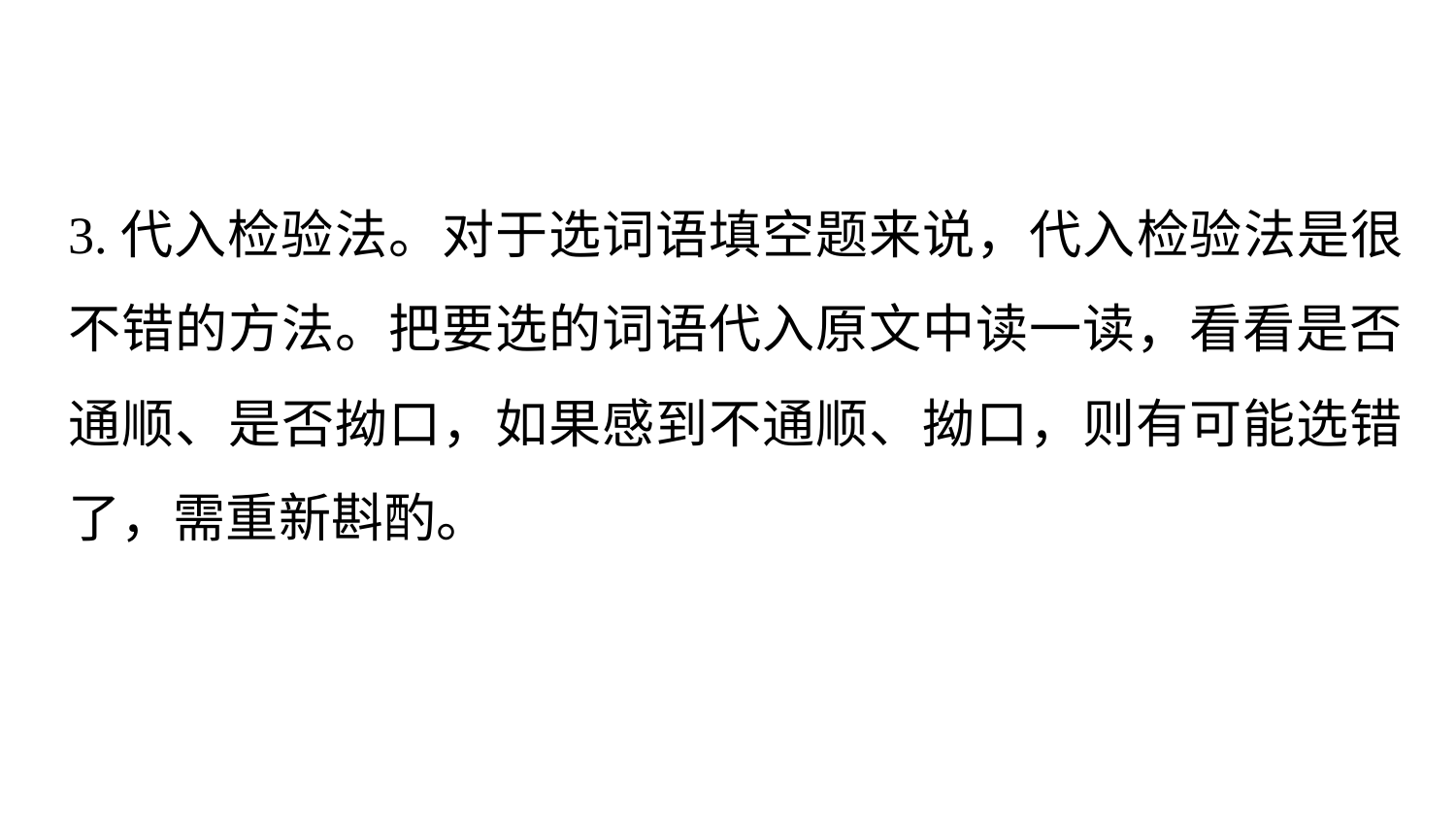

3.代入检验法。对于选词语填空题来说，代入检验法是很不错的方法。把要选的词语代入原文中读一读，看看是否通顺、是否拗口，如果感到不通顺、拗口，则有可能选错了，需重新斟酌。